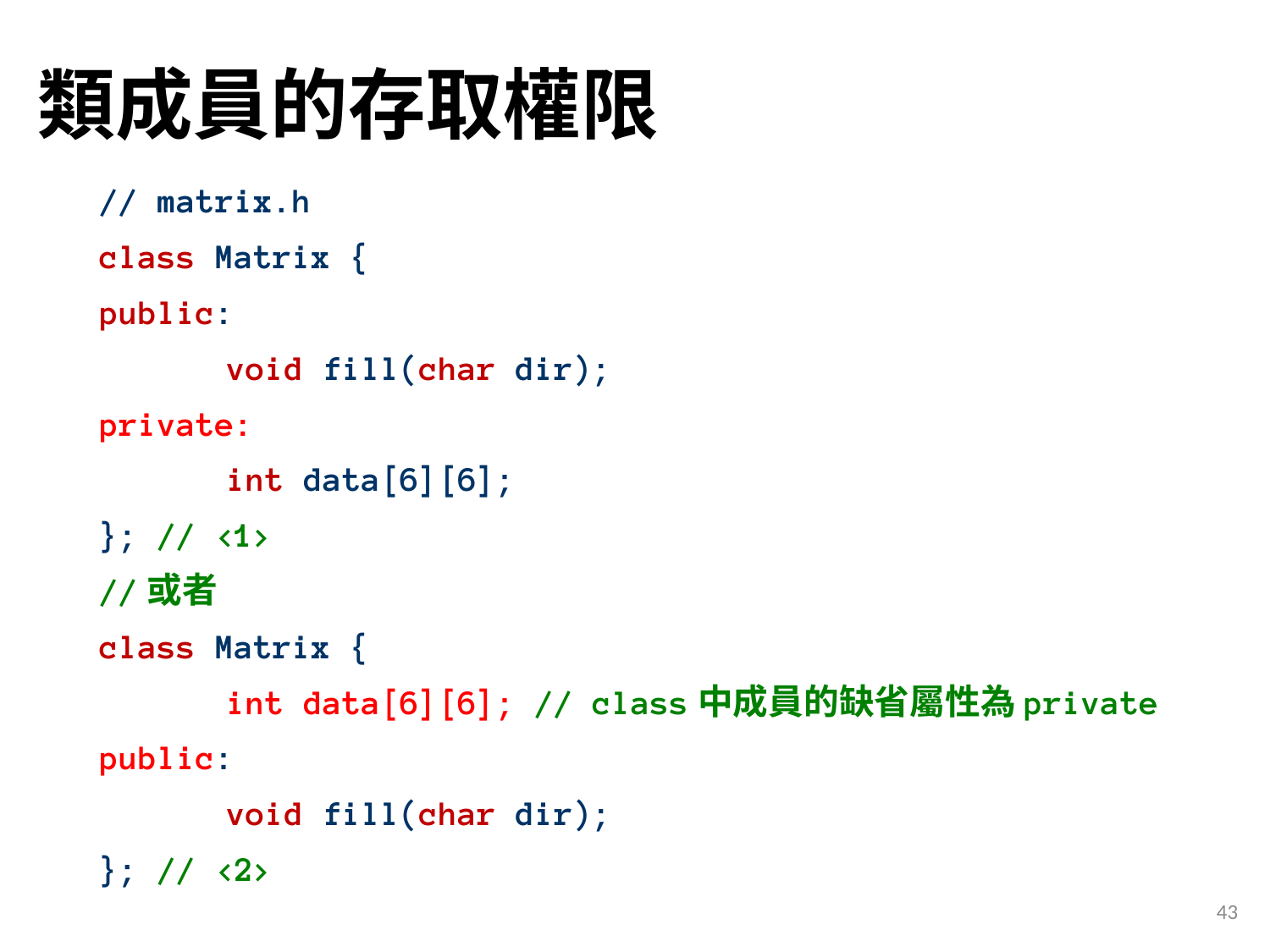

# 類成員的存取權限
// matrix.h
class Matrix {
public:
	void fill(char dir);
private:
	int data[6][6];
}; // <1>
//或者
class Matrix {
	int data[6][6]; // class中成員的缺省屬性為private
public:
	void fill(char dir);
}; // <2>
43